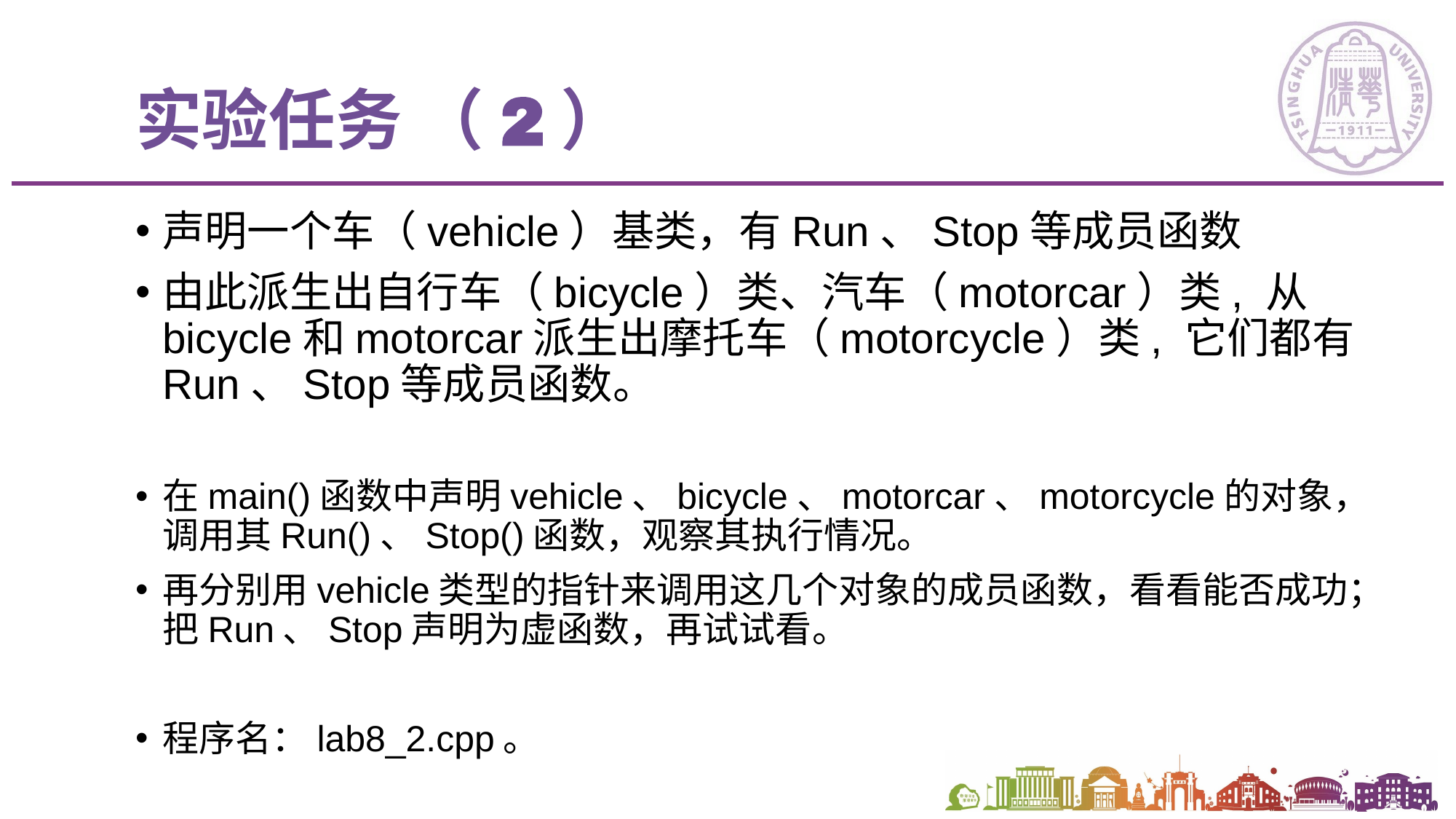

实验任务 （2）

声明一个车（vehicle）基类，有Run、Stop等成员函数
由此派生出自行车（bicycle）类、汽车（motorcar）类, 从bicycle和motorcar派生出摩托车（motorcycle）类, 它们都有Run、Stop等成员函数。

在main()函数中声明vehicle、bicycle、motorcar、motorcycle的对象，调用其Run()、Stop()函数，观察其执行情况。
再分别用vehicle类型的指针来调用这几个对象的成员函数，看看能否成功；把Run、Stop声明为虚函数，再试试看。

程序名：lab8_2.cpp。